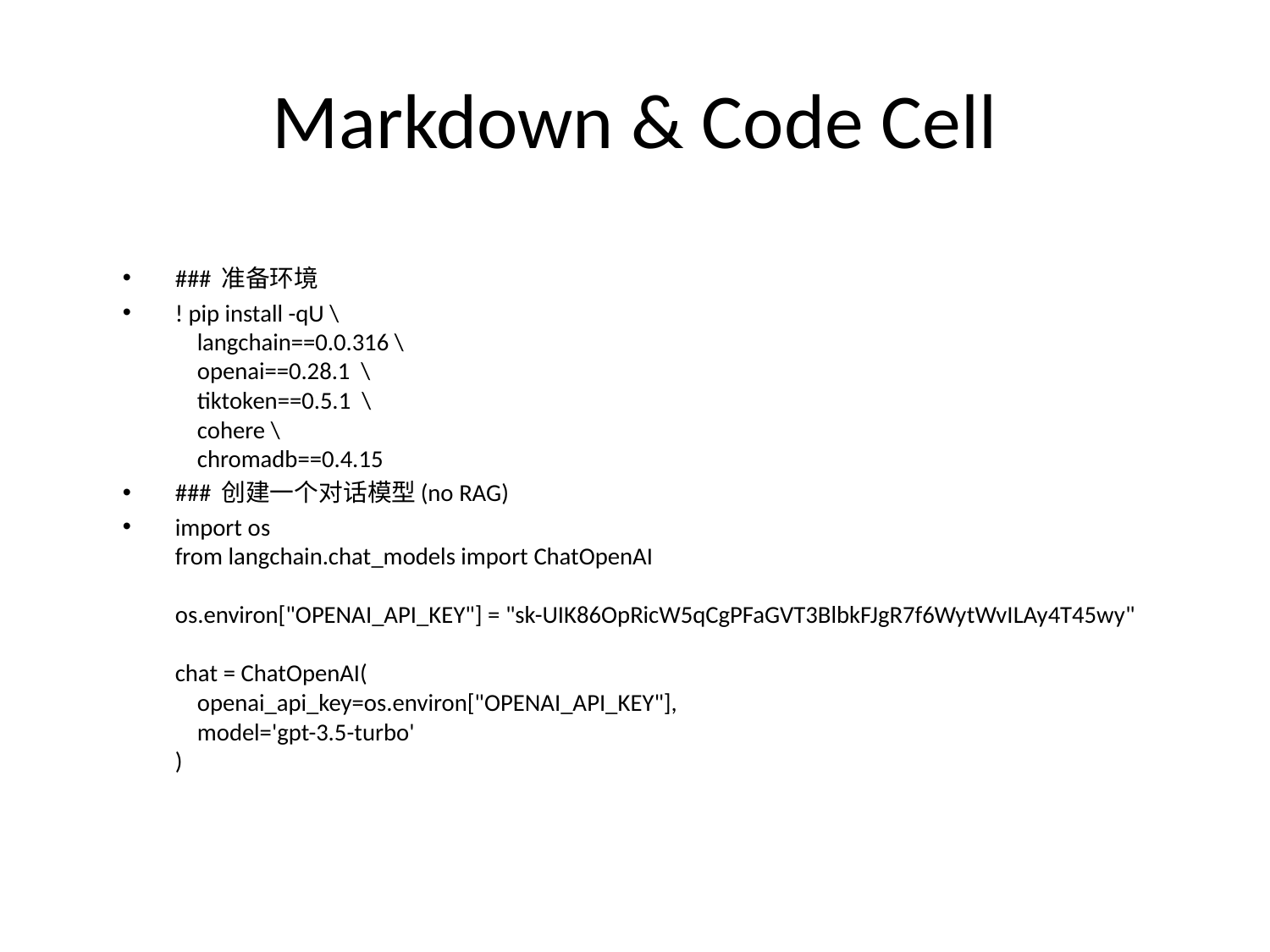

# Markdown & Code Cell

### 准备环境
! pip install -qU \
    langchain==0.0.316 \
    openai==0.28.1  \
    tiktoken==0.5.1  \
    cohere \
    chromadb==0.4.15
### 创建一个对话模型(no RAG)
import os
from langchain.chat_models import ChatOpenAI
os.environ["OPENAI_API_KEY"] = "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"
chat = ChatOpenAI(
    openai_api_key=os.environ["OPENAI_API_KEY"],
    model='gpt-3.5-turbo'
)